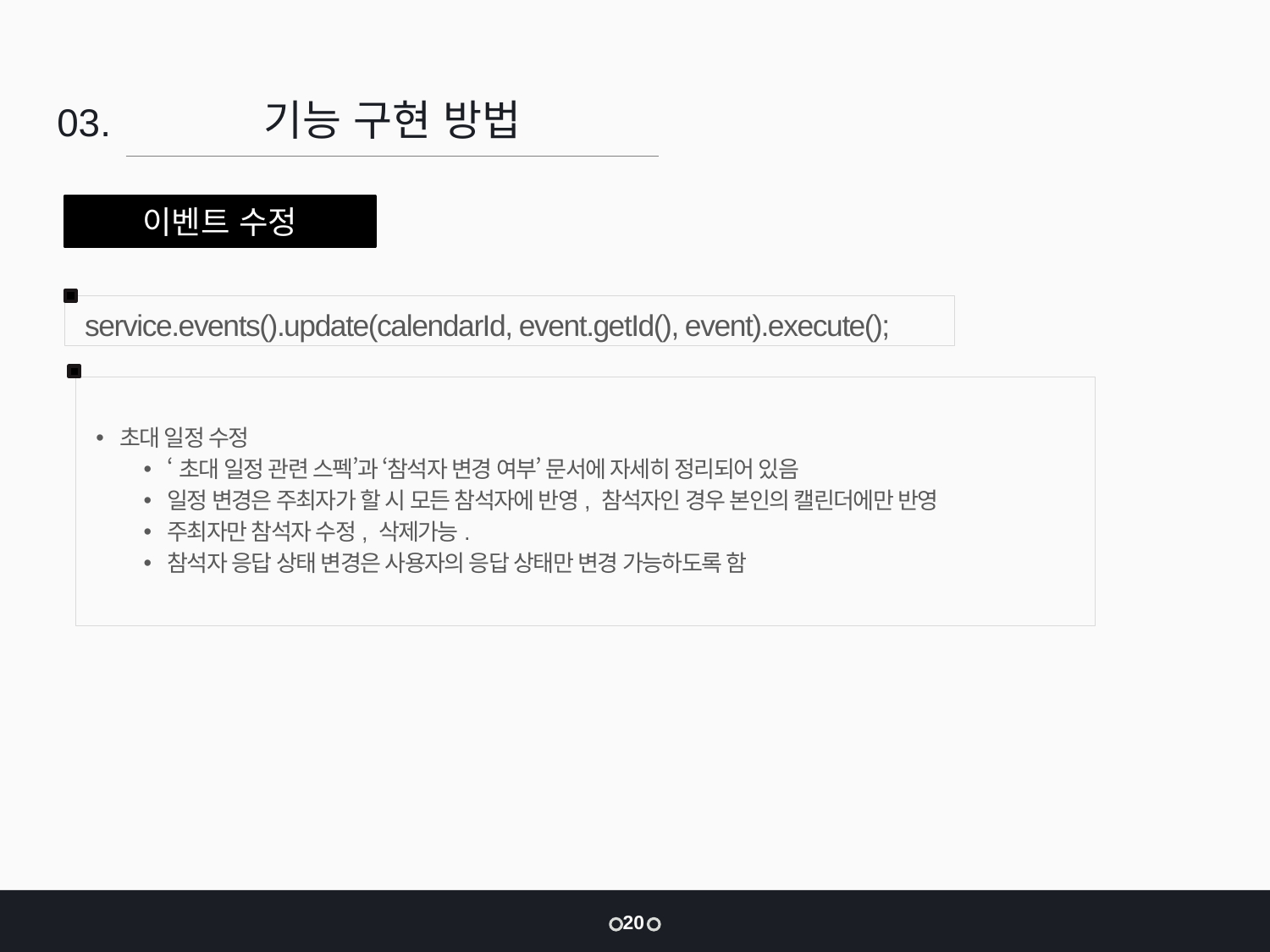

기능 구현 방법
03.
이벤트 수정

service.events().update(calendarId, event.getId(), event).execute();

초대 일정 수정
‘초대 일정 관련 스펙’과 ‘참석자 변경 여부’ 문서에 자세히 정리되어 있음
일정 변경은 주최자가 할 시 모든 참석자에 반영, 참석자인 경우 본인의 캘린더에만 반영
주최자만 참석자 수정, 삭제가능.
참석자 응답 상태 변경은 사용자의 응답 상태만 변경 가능하도록 함
20